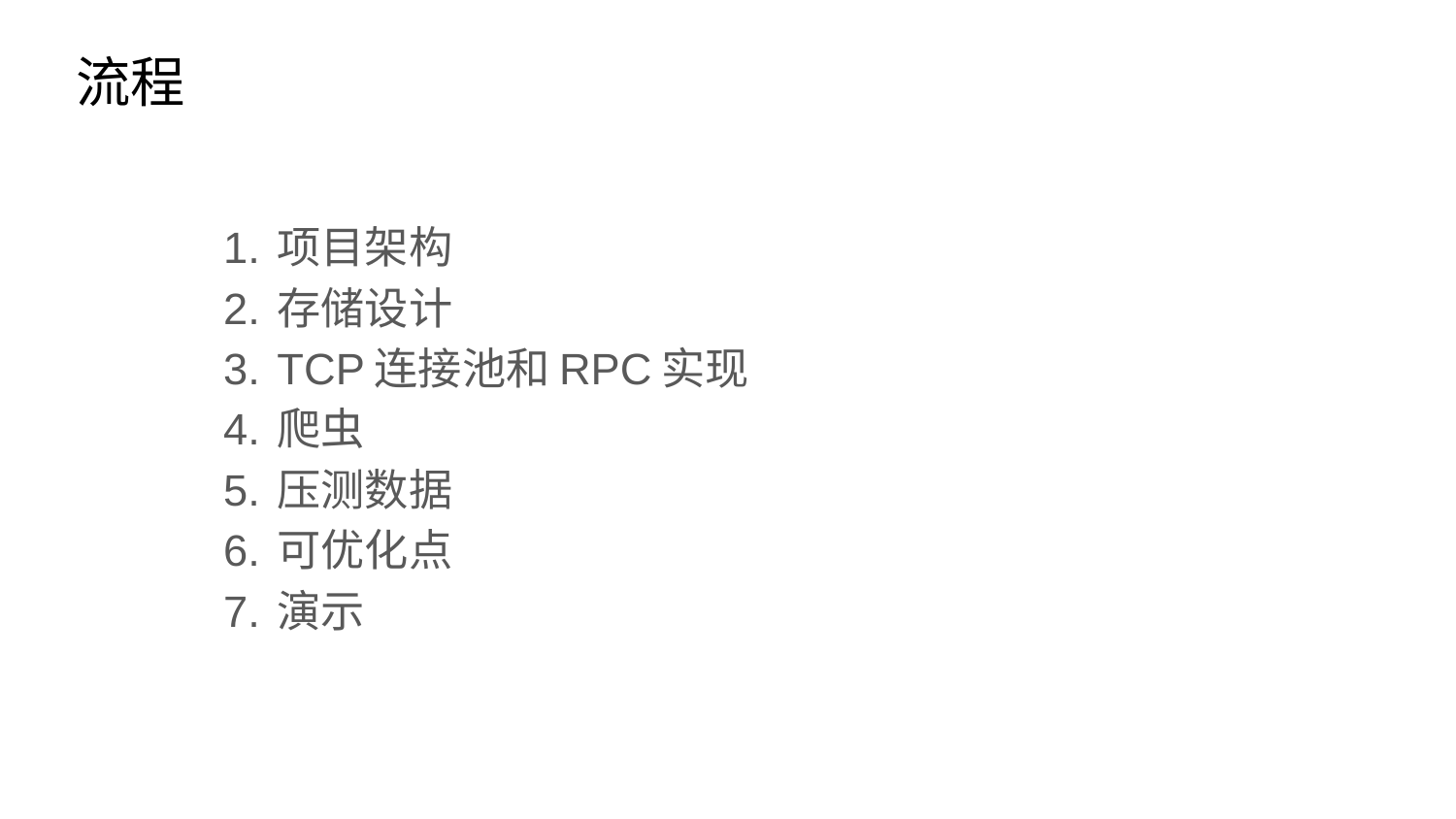

流程

项目架构
存储设计
TCP连接池和RPC实现
爬虫
压测数据
可优化点
演示